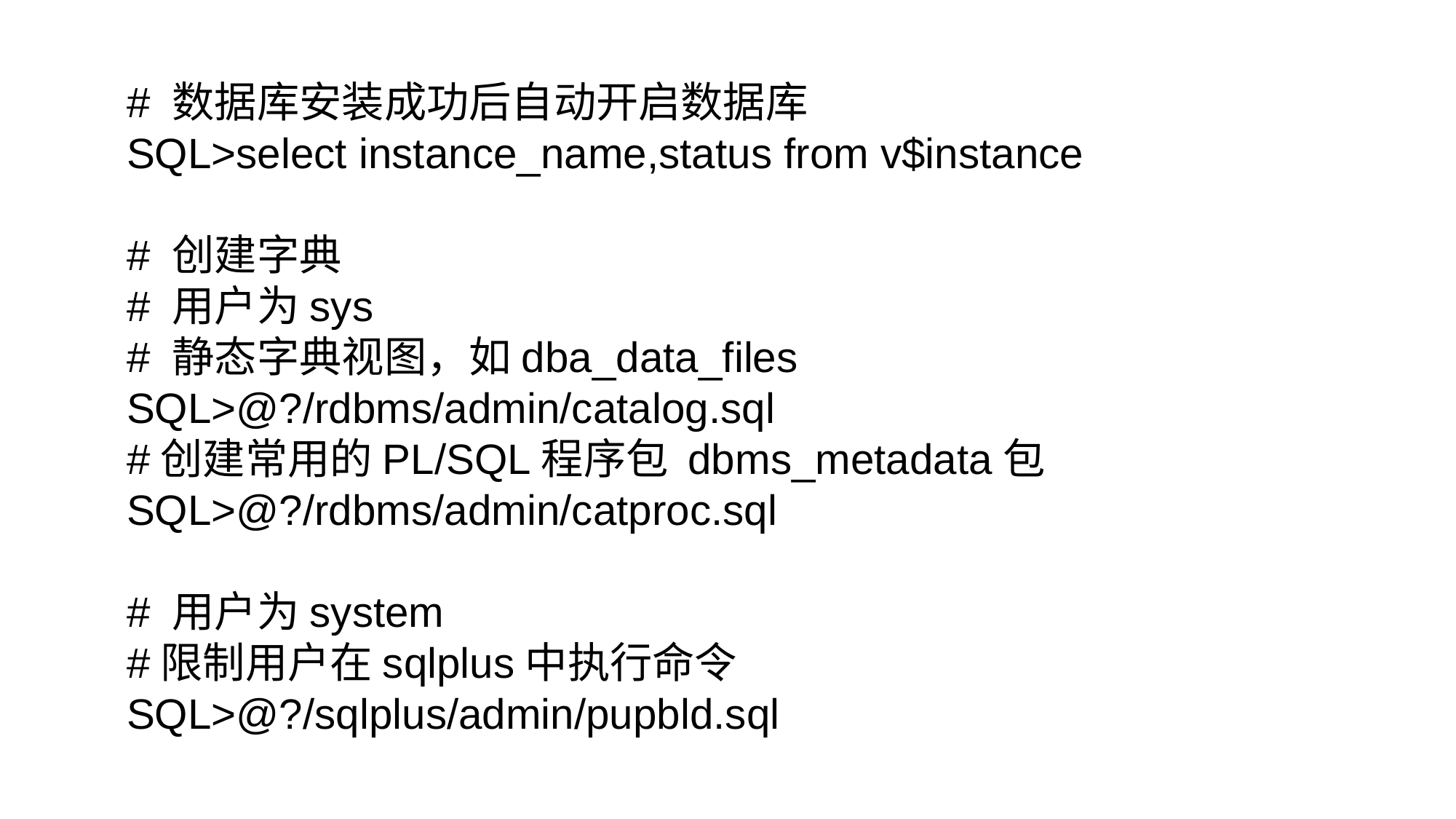

# 数据库安装成功后自动开启数据库
SQL>select instance_name,status from v$instance

# 创建字典
# 用户为sys
# 静态字典视图，如dba_data_files
SQL>@?/rdbms/admin/catalog.sql
#创建常用的PL/SQL程序包 dbms_metadata包
SQL>@?/rdbms/admin/catproc.sql

# 用户为system
#限制用户在sqlplus中执行命令
SQL>@?/sqlplus/admin/pupbld.sql